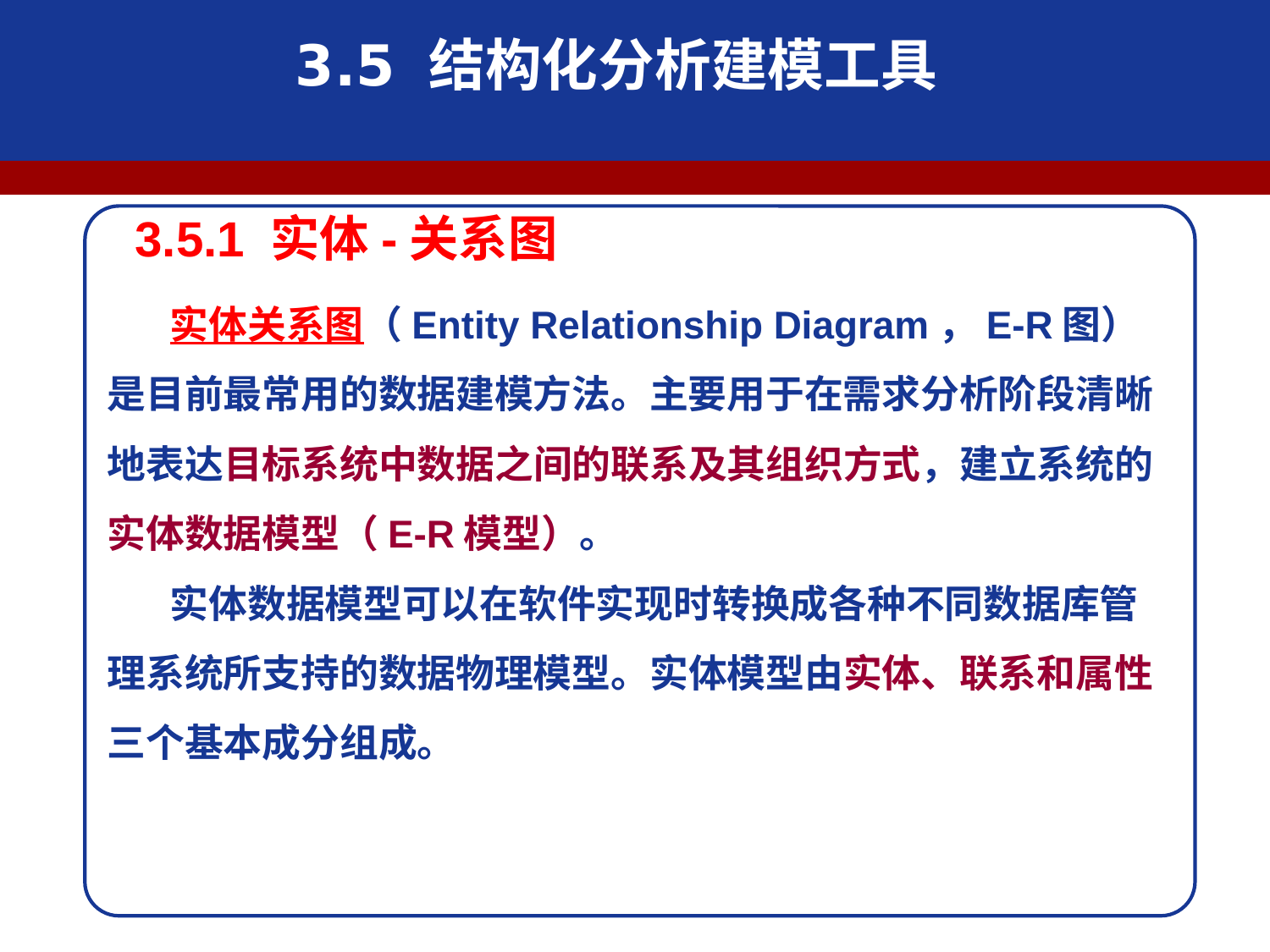

3.5 结构化分析建模工具

  3.5.1 实体-关系图
      实体关系图（Entity Relationship Diagram，E-R图）是目前最常用的数据建模方法。主要用于在需求分析阶段清晰地表达目标系统中数据之间的联系及其组织方式，建立系统的实体数据模型（E-R模型）。
      实体数据模型可以在软件实现时转换成各种不同数据库管理系统所支持的数据物理模型。实体模型由实体、联系和属性三个基本成分组成。